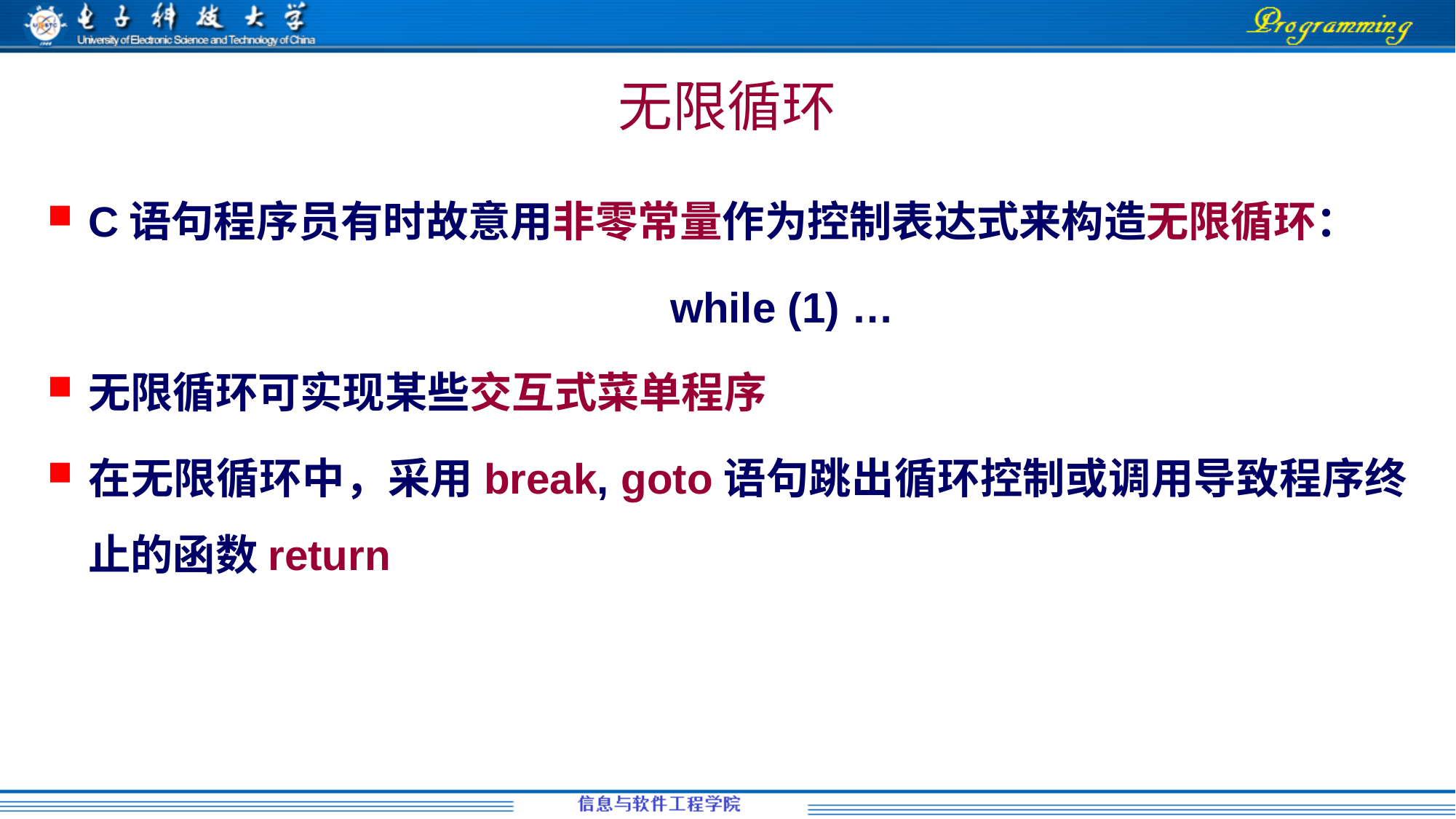

# 无限循环
C语句程序员有时故意用非零常量作为控制表达式来构造无限循环：
	while (1) …
无限循环可实现某些交互式菜单程序
在无限循环中，采用break, goto语句跳出循环控制或调用导致程序终止的函数return